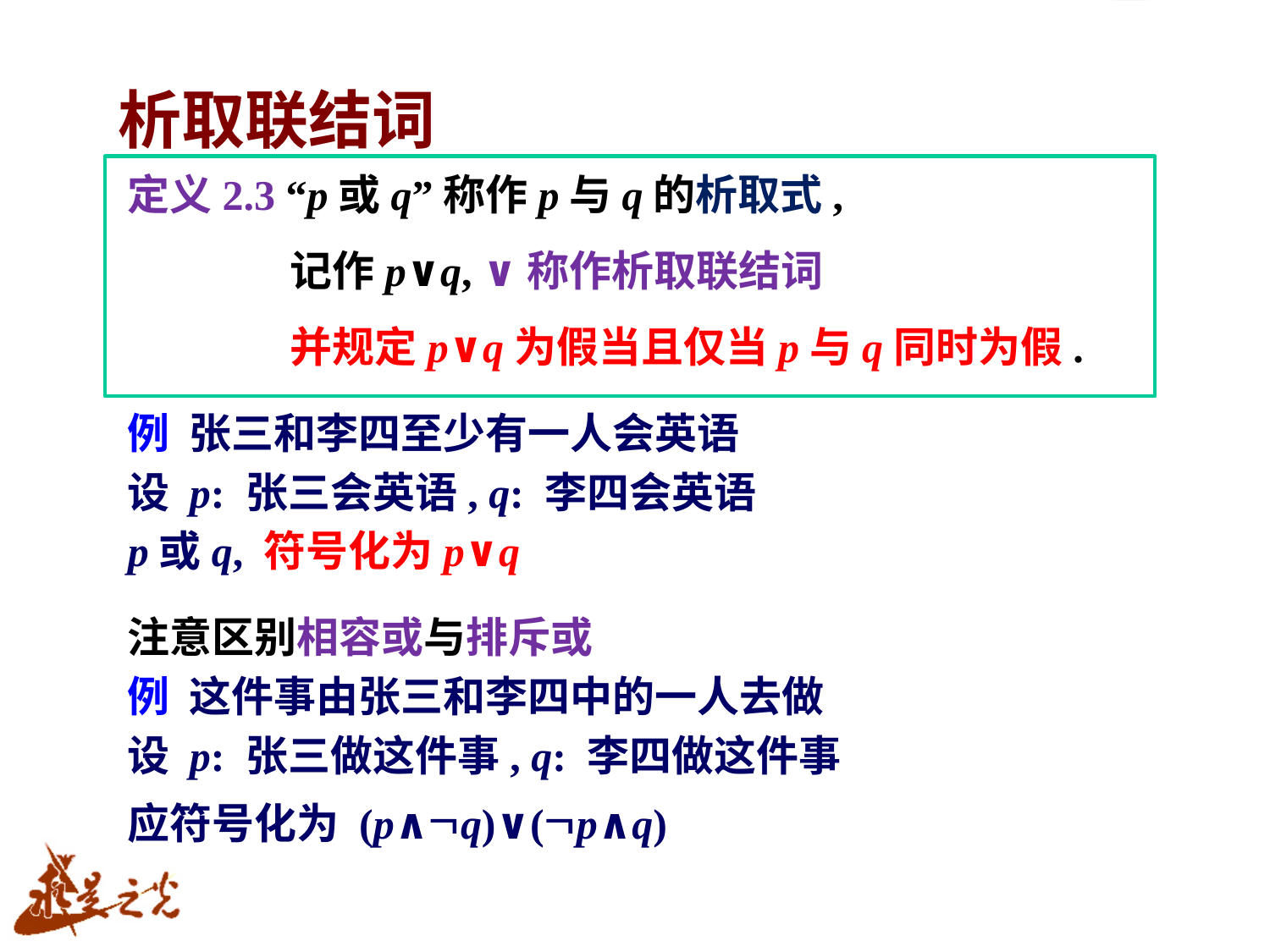

# 析取联结词
定义2.3 “p或q”称作p与q的析取式,
                记作p∨q, ∨称作析取联结词
                并规定p∨q为假当且仅当p与q同时为假.
例  张三和李四至少有一人会英语
设 p: 张三会英语, q: 李四会英语
p或q, 符号化为p∨q
注意区别相容或与排斥或
例  这件事由张三和李四中的一人去做
设 p: 张三做这件事, q: 李四做这件事
应符号化为 (p∧¬q)∨(¬p∧q)

10